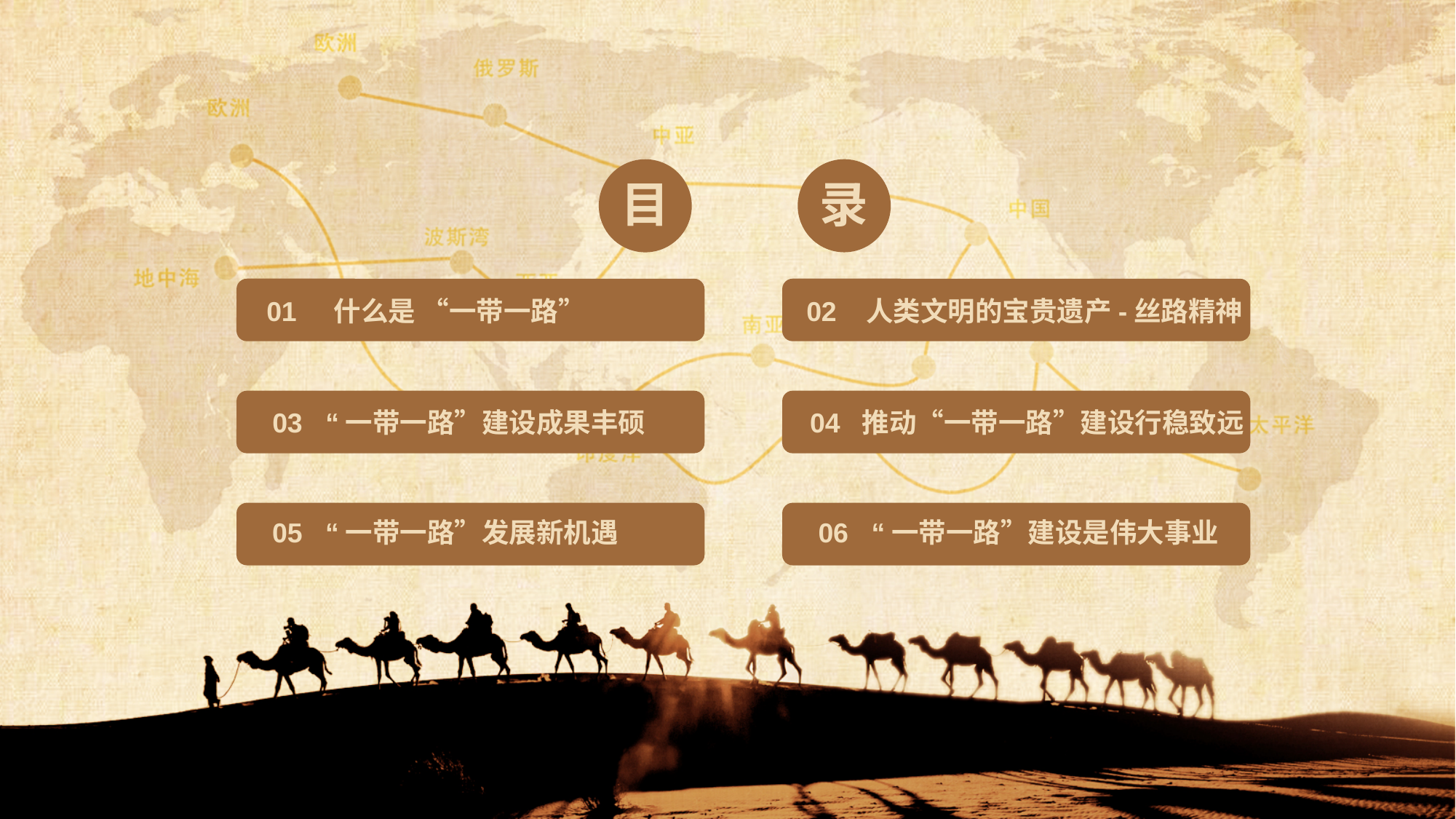

录

目

01    什么是 “一带一路”

02   人类文明的宝贵遗产-丝路精神

03   “一带一路”建设成果丰硕

04  推动“一带一路”建设行稳致远

05   “一带一路”发展新机遇

06   “一带一路”建设是伟大事业